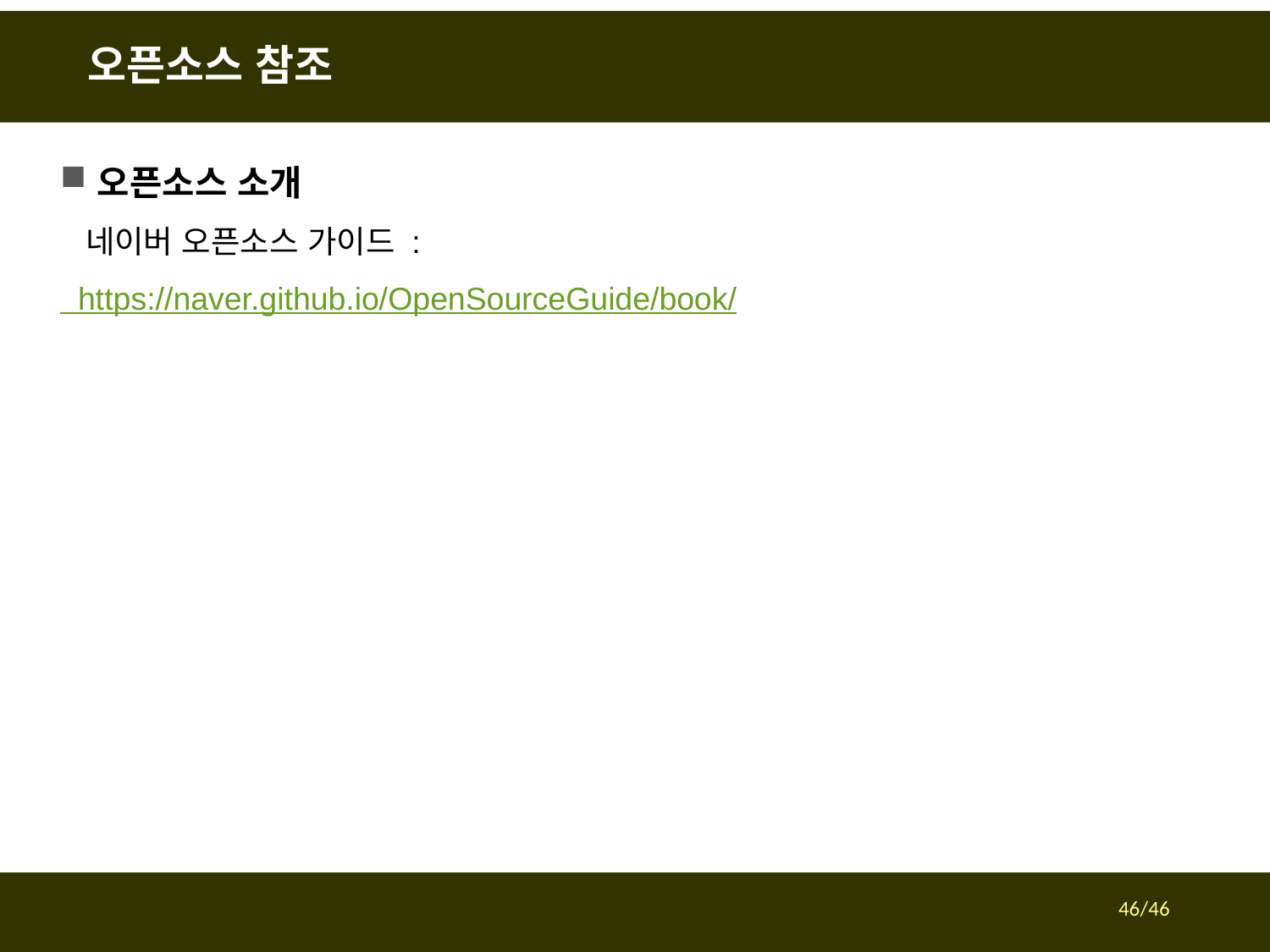

# 오픈소스 참조
오픈소스 소개
  네이버 오픈소스 가이드 :
  https://naver.github.io/OpenSourceGuide/book/

46/46